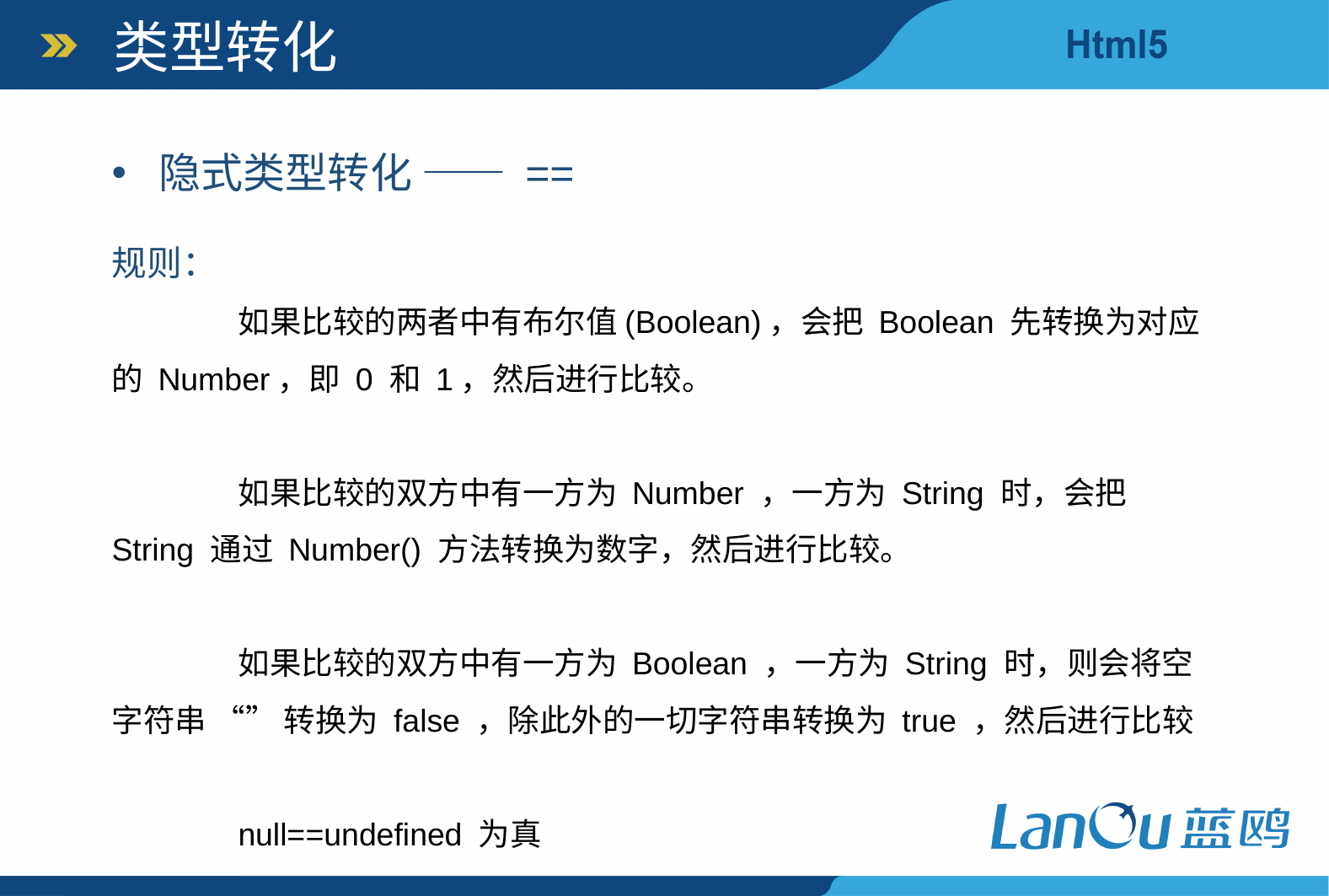

类型转化
隐式类型转化 —— ==

规则：
	如果比较的两者中有布尔值(Boolean)，会把 Boolean 先转换为对应的 Number，即 0 和 1，然后进行比较。

	如果比较的双方中有一方为 Number ，一方为 String 时，会把 String 通过 Number() 方法转换为数字，然后进行比较。

	如果比较的双方中有一方为 Boolean ，一方为 String 时，则会将空字符串 “” 转换为 false ，除此外的一切字符串转换为 true ，然后进行比较

	null==undefined 为真